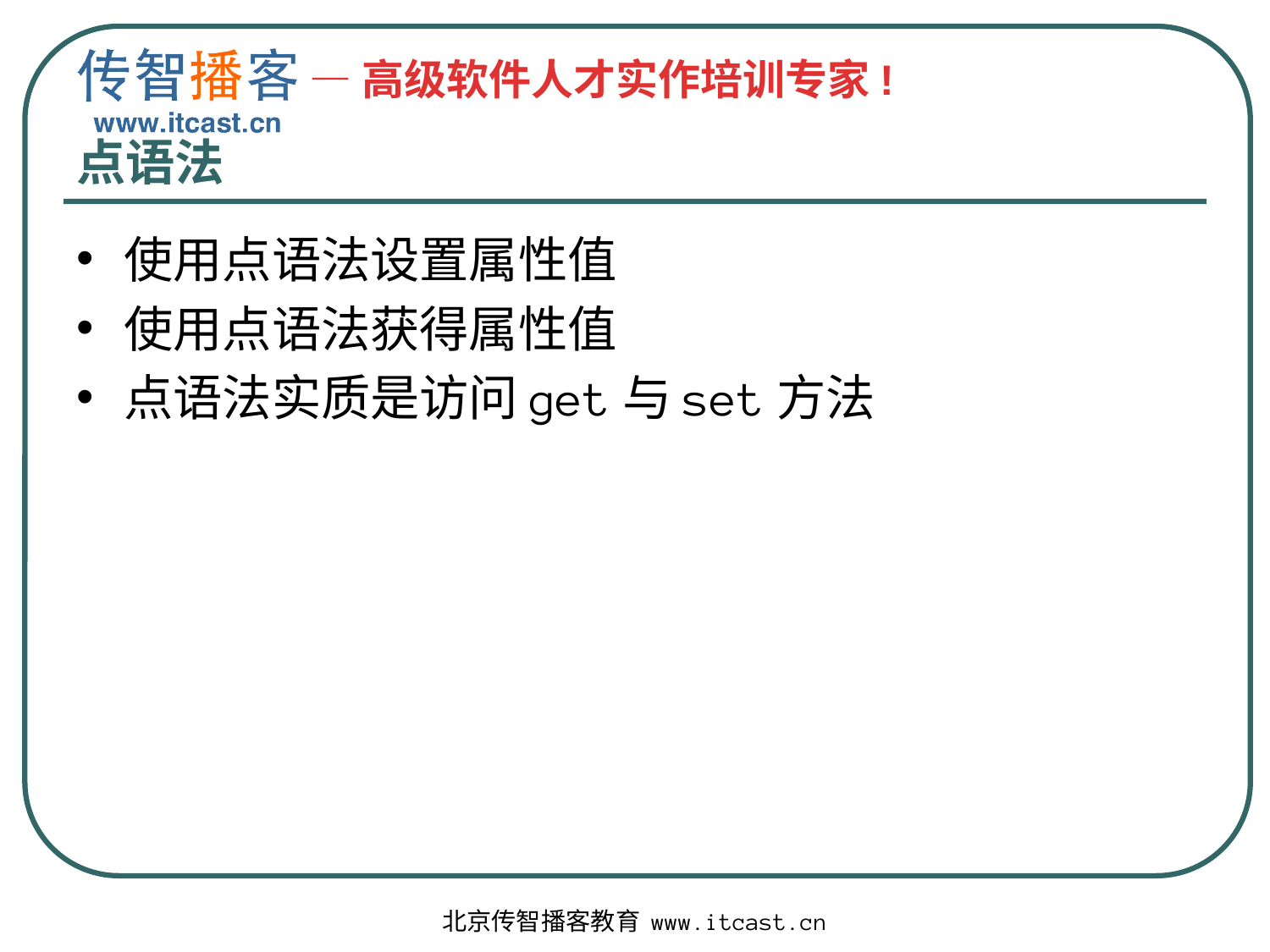

# 点语法
使用点语法设置属性值
使用点语法获得属性值
点语法实质是访问get与set方法